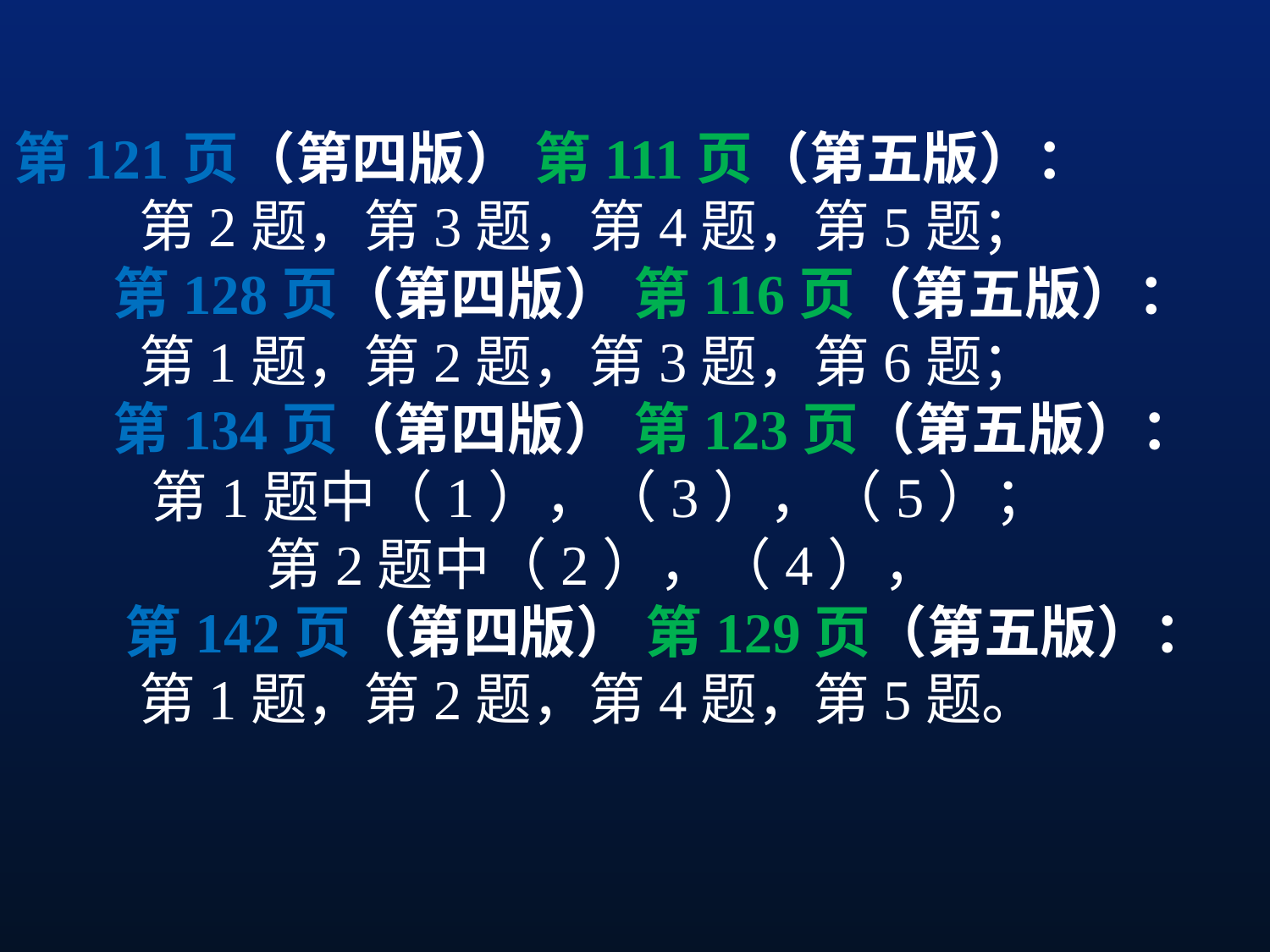

第121页（第四版） 第111页（第五版）：
 第2题，第3题，第4题，第5题；
第128页（第四版） 第116页（第五版）：
 第1题，第2题，第3题，第6题；
第134页（第四版） 第123页（第五版）：
 第1题中（1），（3），（5）；
          第2题中（2），（4），
第142页（第四版） 第129页（第五版）：
 第1题，第2题，第4题，第5题。